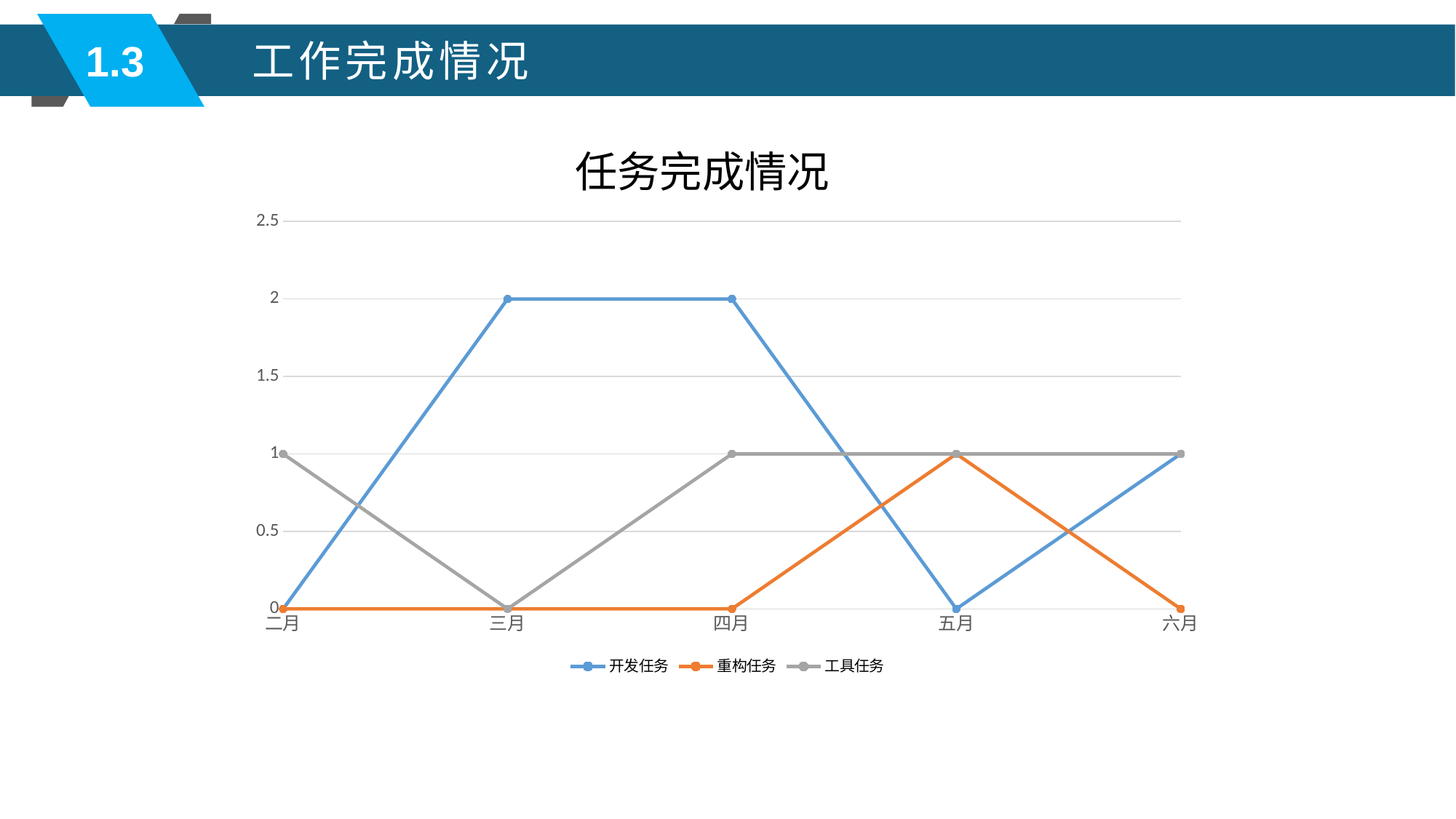

1.3
工作完成情况

### Chart: Chart Title

| Category | 开发任务 | 重构任务 | 工具任务 |
|---|---|---|---|
| 二月 | 0.0 | 0.0 | 1.0 |
| 三月 | 2.0 | 0.0 | 0.0 |
| 四月 | 2.0 | 0.0 | 1.0 |
| 五月 | 0.0 | 1.0 | 1.0 |
| 六月 | 1.0 | 0.0 | 1.0 |
任务完成情况